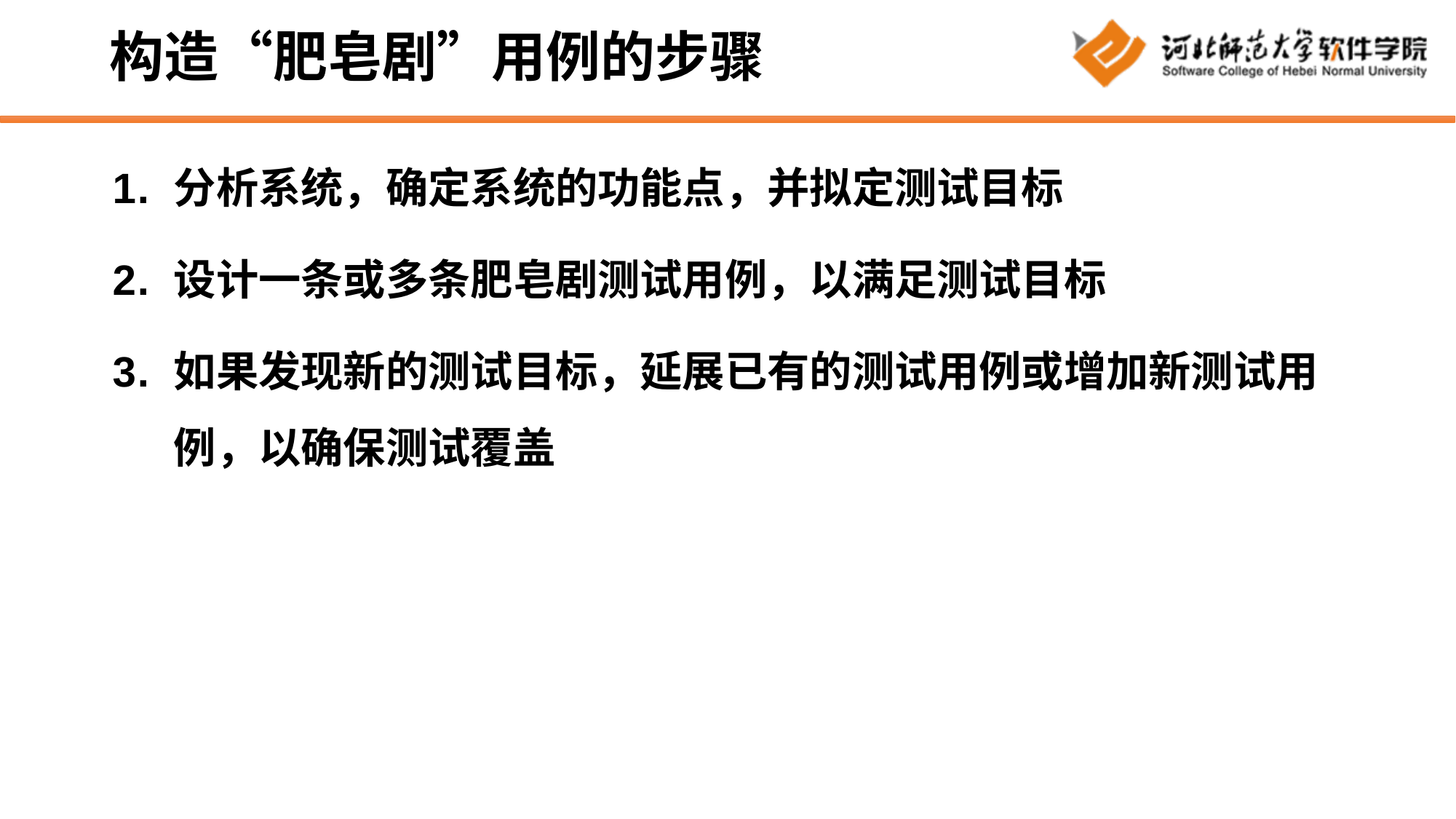

# 构造“肥皂剧”用例的步骤
分析系统，确定系统的功能点，并拟定测试目标
设计一条或多条肥皂剧测试用例，以满足测试目标
如果发现新的测试目标，延展已有的测试用例或增加新测试用例，以确保测试覆盖